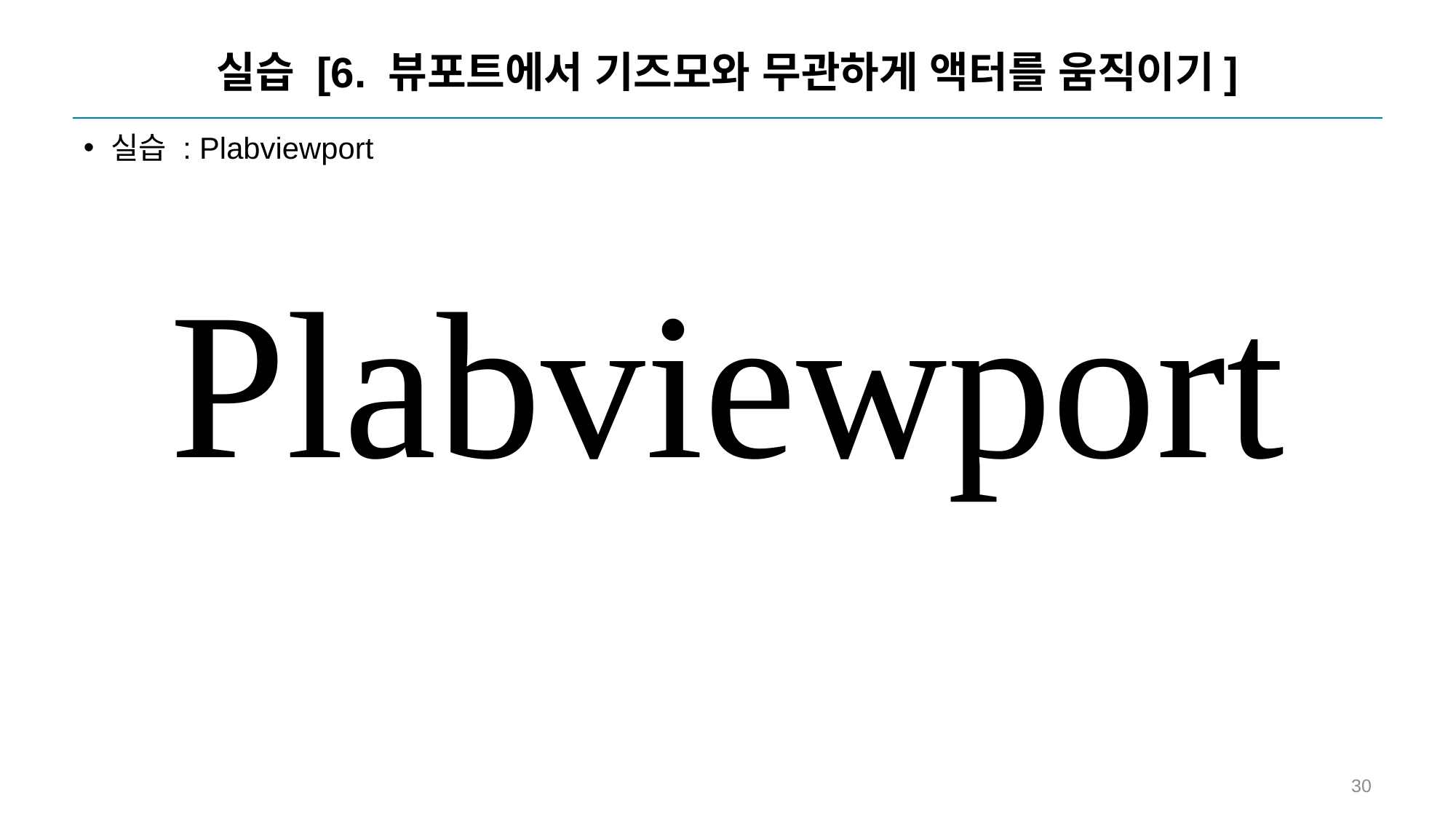

# 실습 [6. 뷰포트에서 기즈모와 무관하게 액터를 움직이기]
실습 : Plabviewport

Plabviewport
30